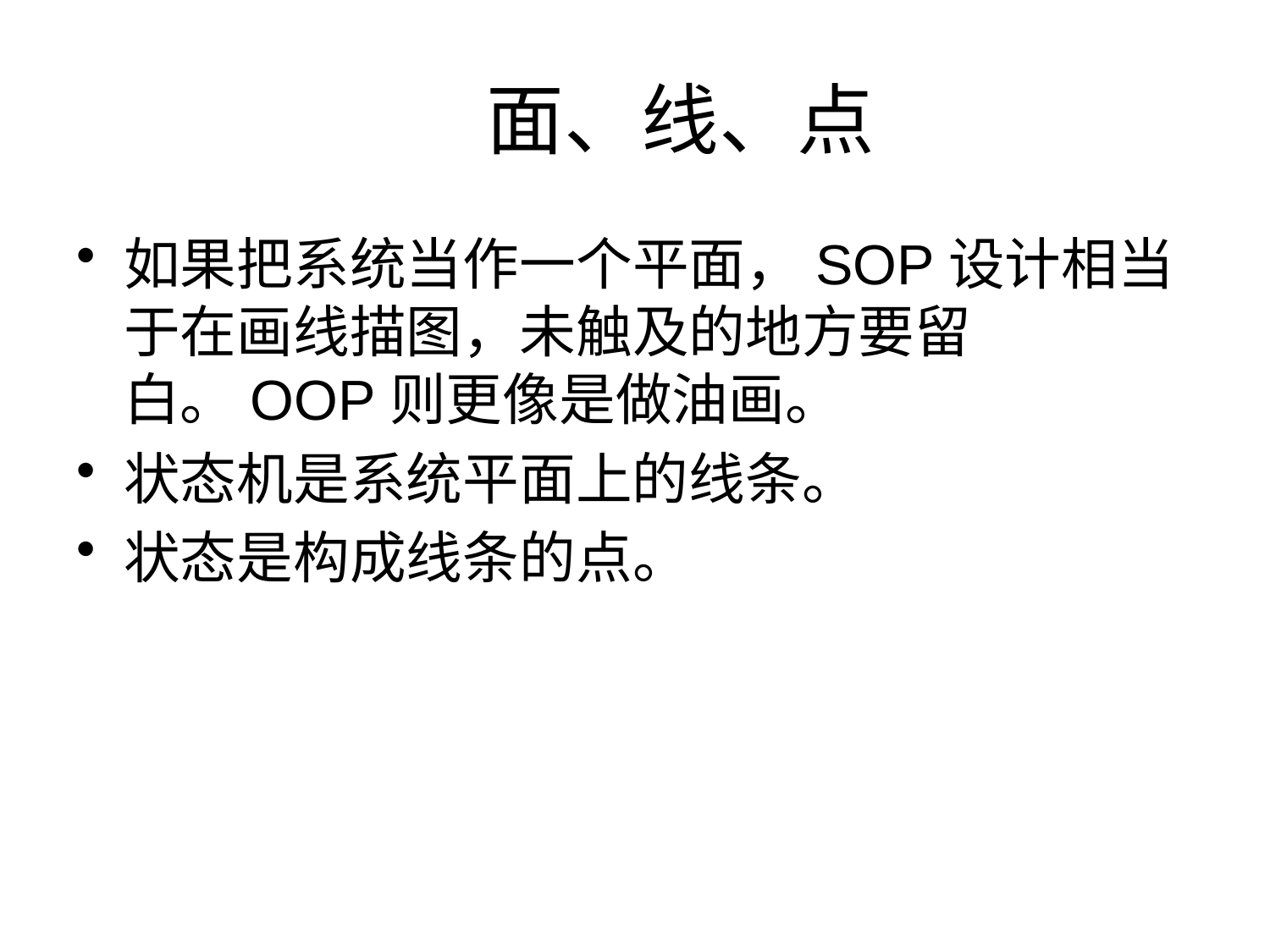

# 面、线、点
如果把系统当作一个平面，SOP设计相当于在画线描图，未触及的地方要留白。OOP则更像是做油画。
状态机是系统平面上的线条。
状态是构成线条的点。